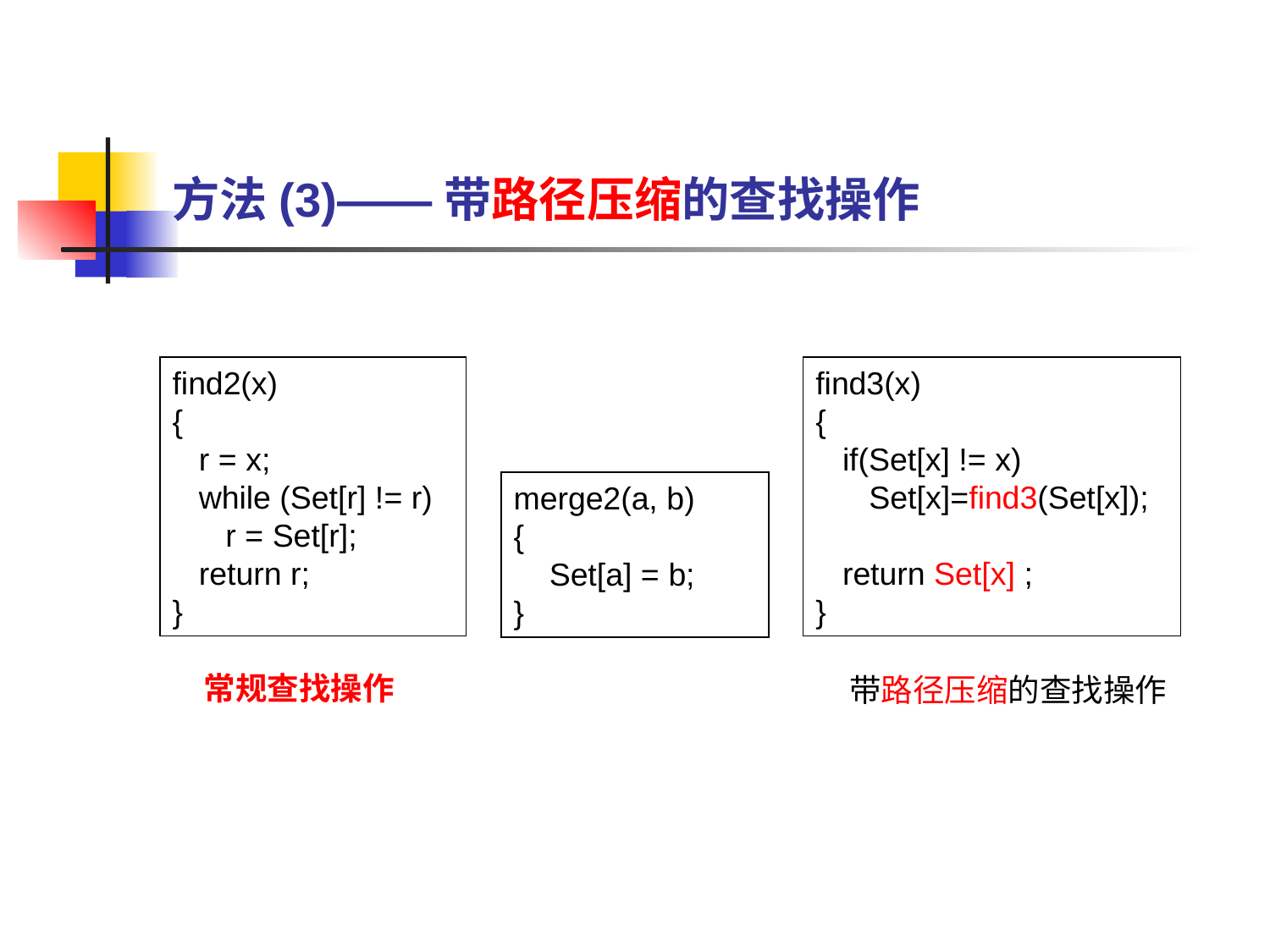

# 方法(3)——带路径压缩的查找操作
find2(x)
{
   r = x;
   while (Set[r] != r)
      r = Set[r];
   return r;
}
find3(x)
{
   if(Set[x] != x)
      Set[x]=find3(Set[x]);

   return Set[x] ;
}
merge2(a, b)
{
    Set[a] = b;
}
常规查找操作
带路径压缩的查找操作